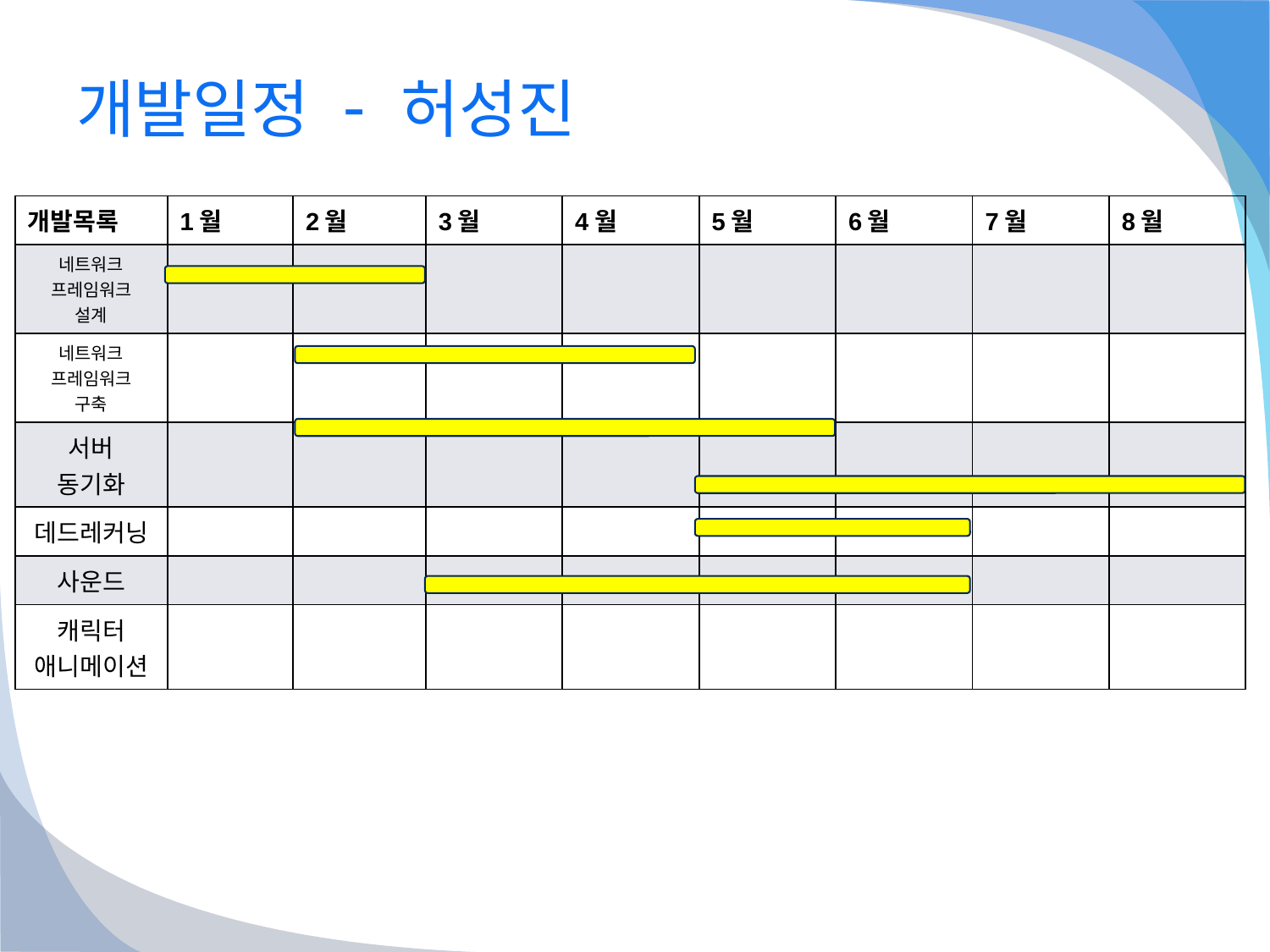

# 개발일정 - 허성진
| 개발목록 | 1월 | 2월 | 3월 | 4월 | 5월 | 6월 | 7월 | 8월 |
| --- | --- | --- | --- | --- | --- | --- | --- | --- |
| 네트워크 프레임워크 설계 |  |  |  |  |  |  |  |  |
| 네트워크 프레임워크 구축 |  |  |  |  |  |  |  |  |
| 서버 동기화 |  |  |  |  |  |  |  |  |
| 데드레커닝 |  |  |  |  |  |  |  |  |
| 사운드 |  |  |  |  |  |  |  |  |
| 캐릭터 애니메이션 |  |  |  |  |  |  |  |  |